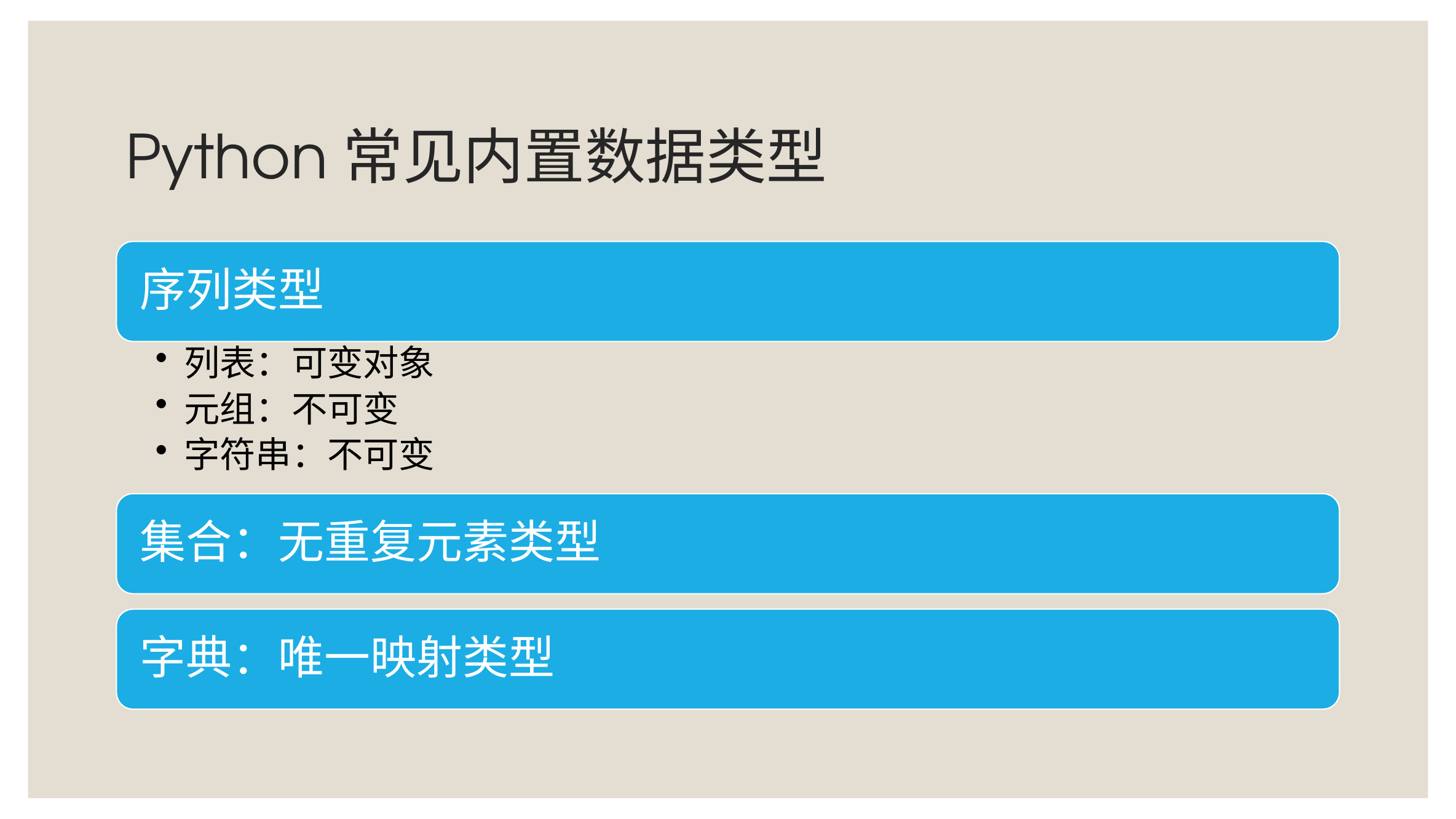

# Python常见内置数据类型
序列类型
列表：可变对象
元组：不可变
字符串：不可变
集合：无重复元素类型
字典：唯一映射类型